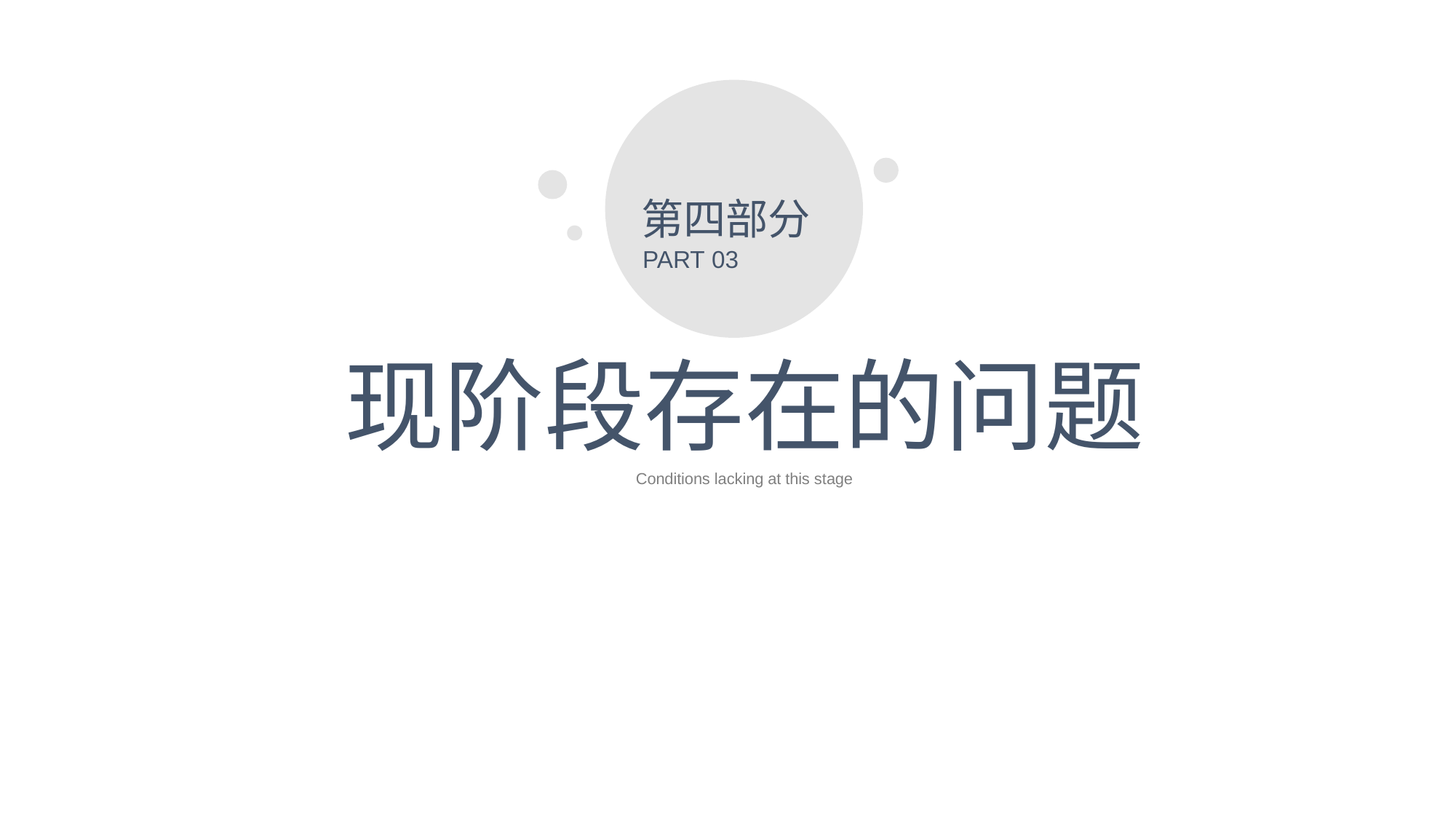

第四部分

PART 03
现阶段存在的问题
Conditions lacking at this stage